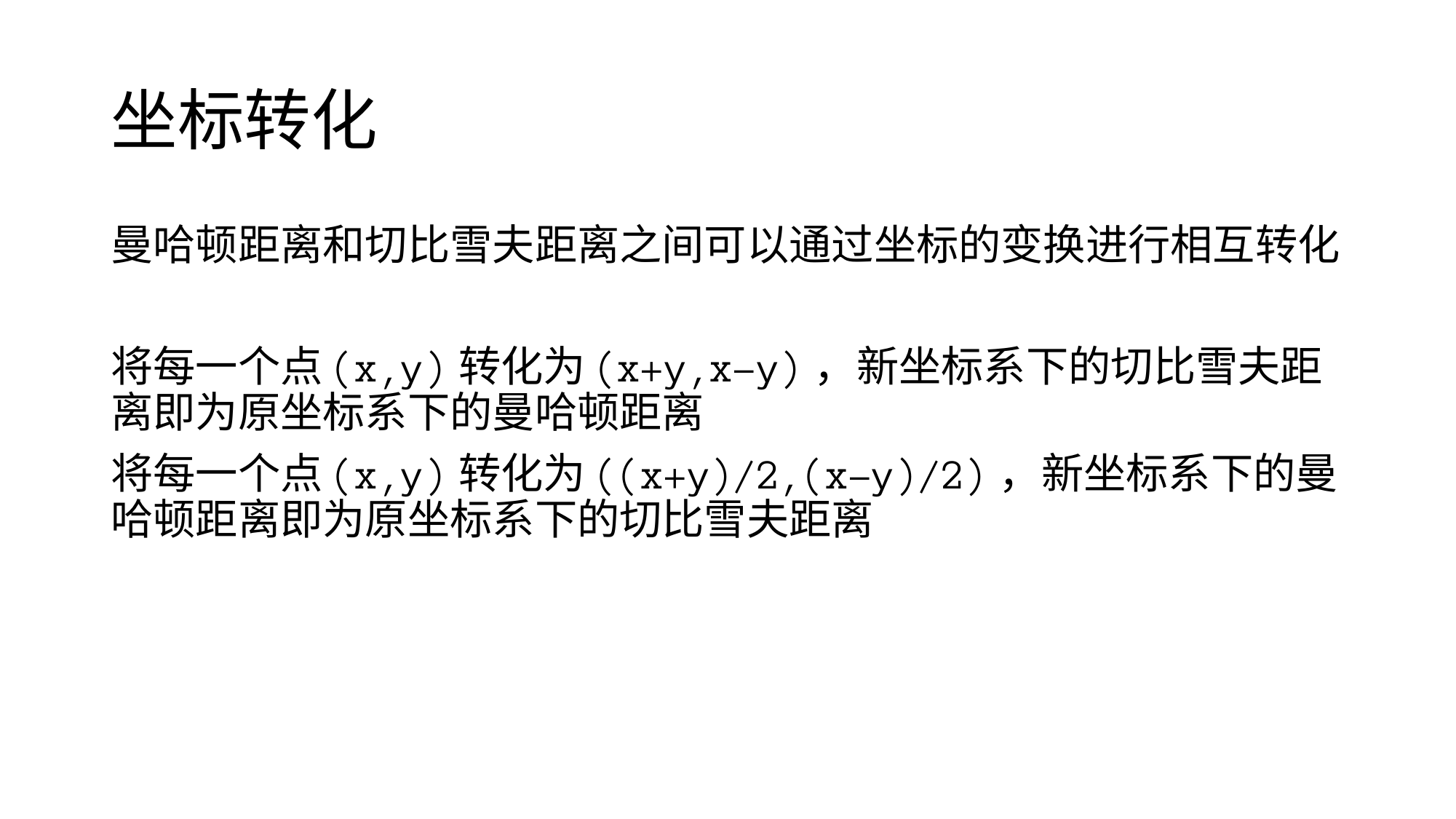

# 坐标转化
曼哈顿距离和切比雪夫距离之间可以通过坐标的变换进行相互转化

将每一个点(x,y)转化为(x+y,x−y)，新坐标系下的切比雪夫距离即为原坐标系下的曼哈顿距离
将每一个点(x,y)转化为((x+y)/2,(x−y)/2)，新坐标系下的曼哈顿距离即为原坐标系下的切比雪夫距离